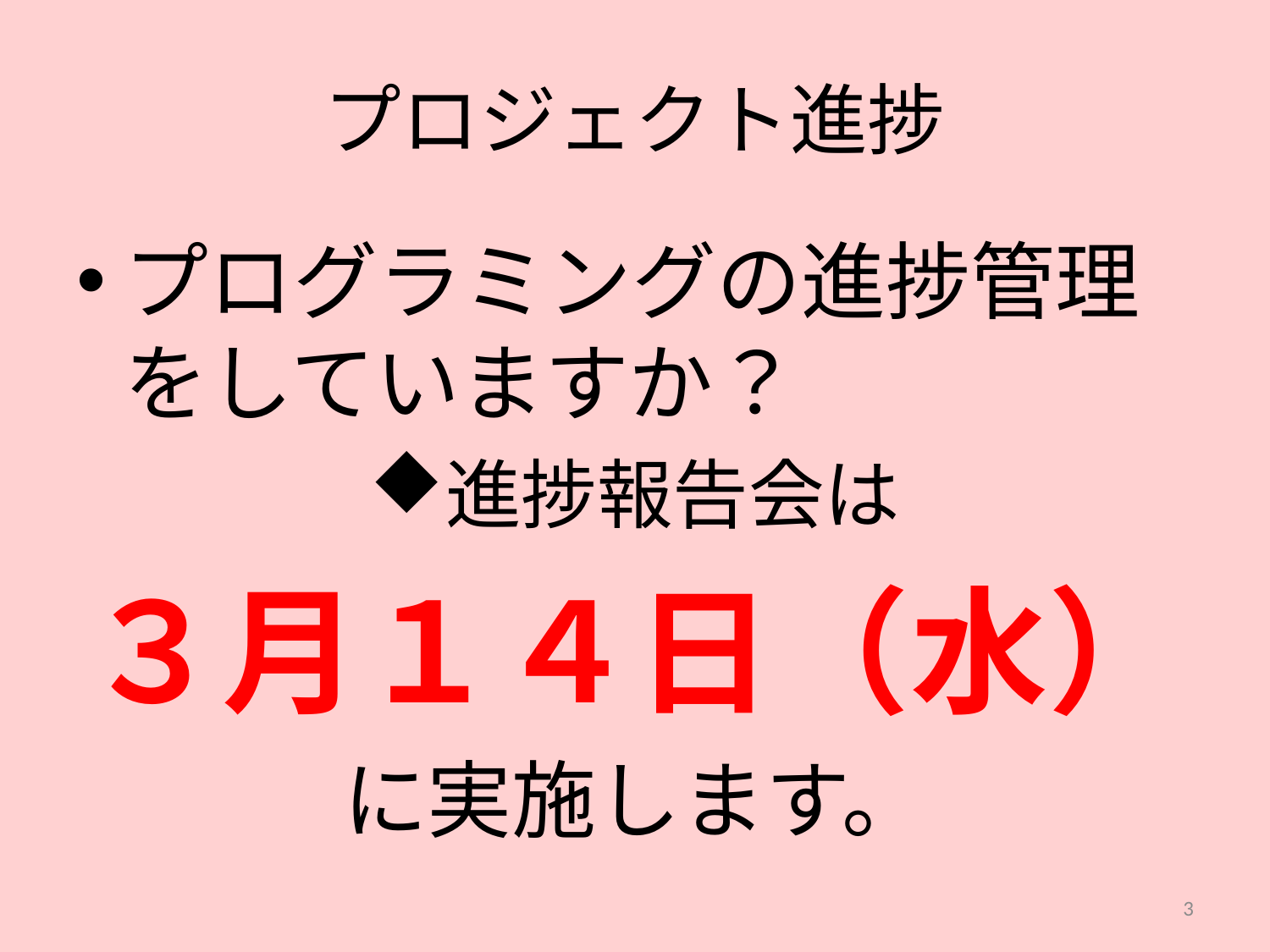

# プロジェクト進捗
プログラミングの進捗管理をしていますか？
進捗報告会は
３月１４日（水）
に実施します。
3